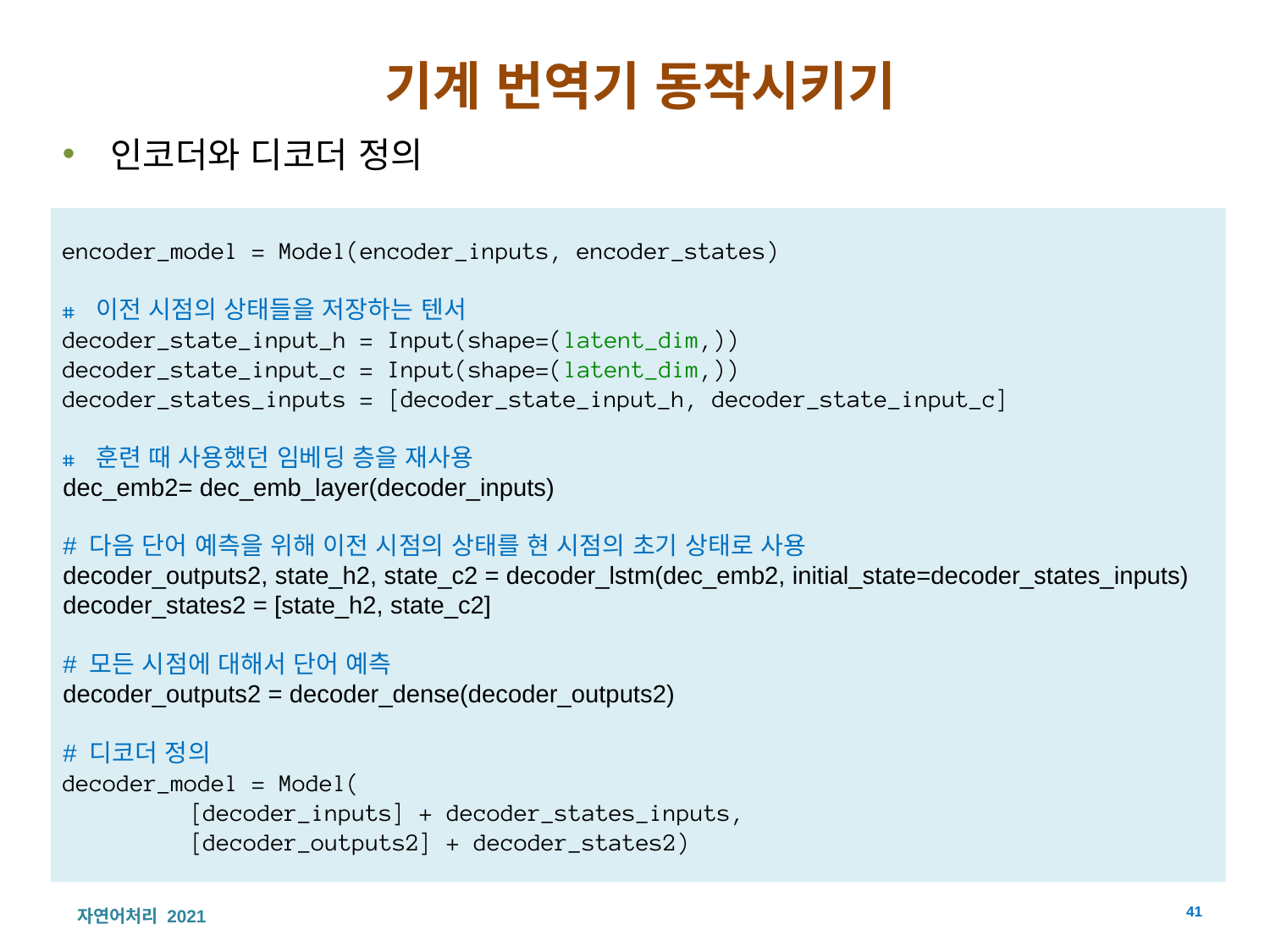

# 기계 번역기 동작시키기
인코더와 디코더 정의

encoder_model = Model(encoder_inputs, encoder_states)

# 이전 시점의 상태들을 저장하는 텐서
decoder_state_input_h = Input(shape=(latent_dim,))
decoder_state_input_c = Input(shape=(latent_dim,))
decoder_states_inputs = [decoder_state_input_h, decoder_state_input_c]

# 훈련 때 사용했던 임베딩 층을 재사용
dec_emb2= dec_emb_layer(decoder_inputs)

# 다음 단어 예측을 위해 이전 시점의 상태를 현 시점의 초기 상태로 사용
decoder_outputs2, state_h2, state_c2 = decoder_lstm(dec_emb2, initial_state=decoder_states_inputs)
decoder_states2 = [state_h2, state_c2]

# 모든 시점에 대해서 단어 예측
decoder_outputs2 = decoder_dense(decoder_outputs2)

# 디코더 정의
decoder_model = Model(
	[decoder_inputs] + decoder_states_inputs,
	[decoder_outputs2] + decoder_states2)